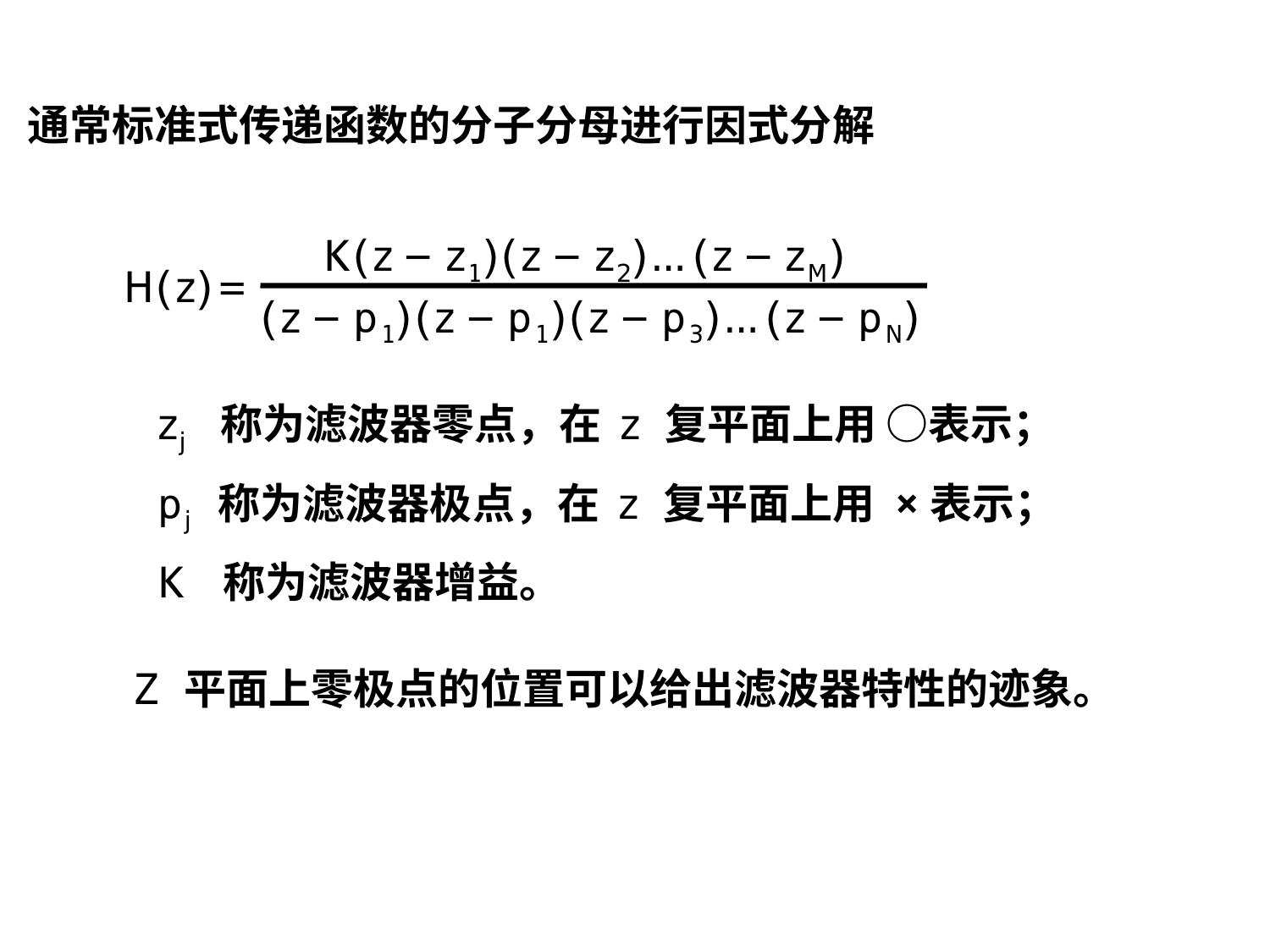

通常标准式传递函数的分子分母进行因式分解
     K(z – z1)(z – z2)…(z – zM)
(z – p1)(z – p1)(z – p3)…(z – pN)
H(z)=

 zj   称为滤波器零点，在 z 复平面上用 ○表示；
 pj  称为滤波器极点，在 z 复平面上用 ×表示；
 K  称为滤波器增益。
Z 平面上零极点的位置可以给出滤波器特性的迹象。